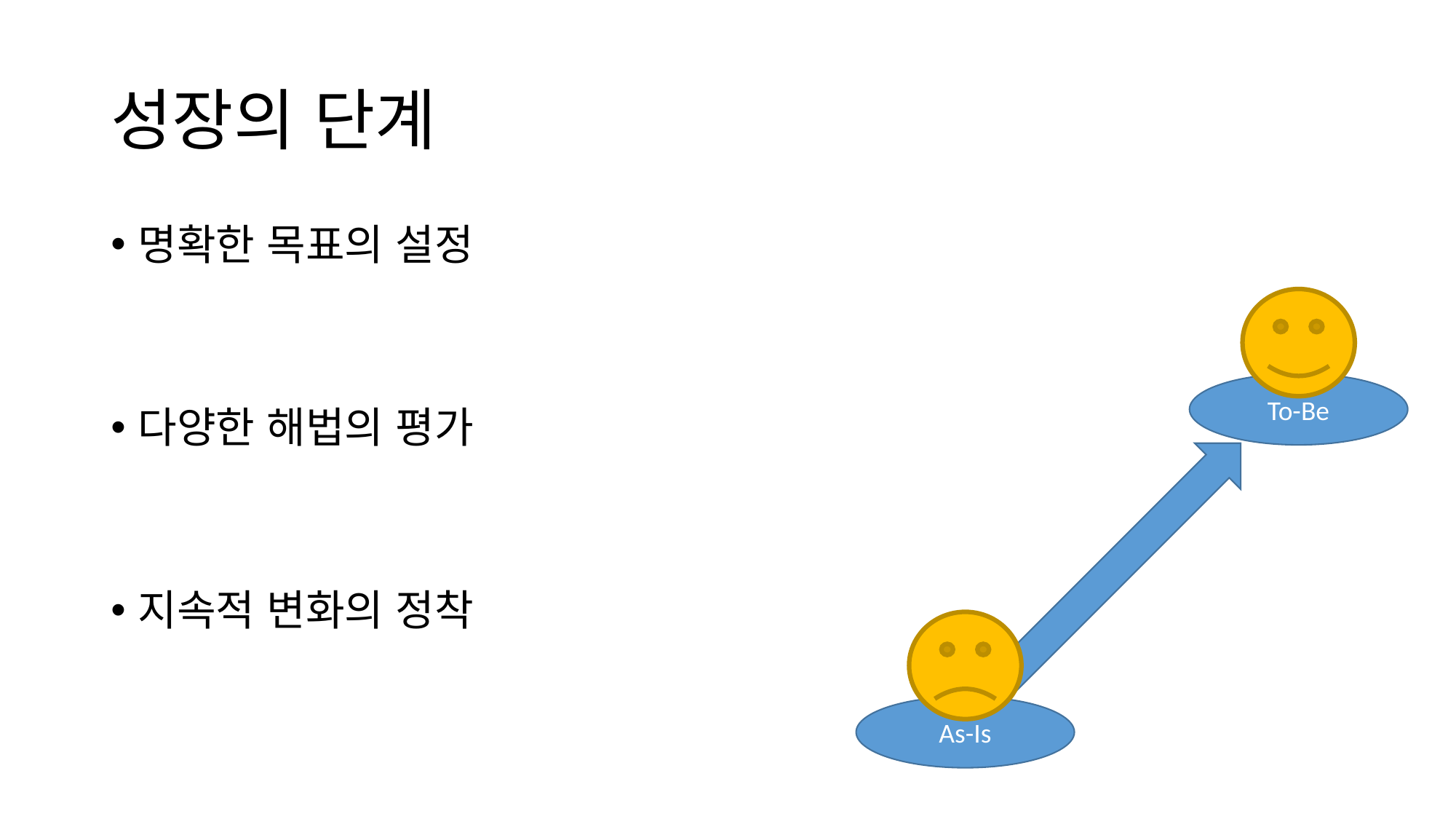

# 성장의 단계
명확한 목표의 설정

다양한 해법의 평가

지속적 변화의 정착

To-Be

As-Is